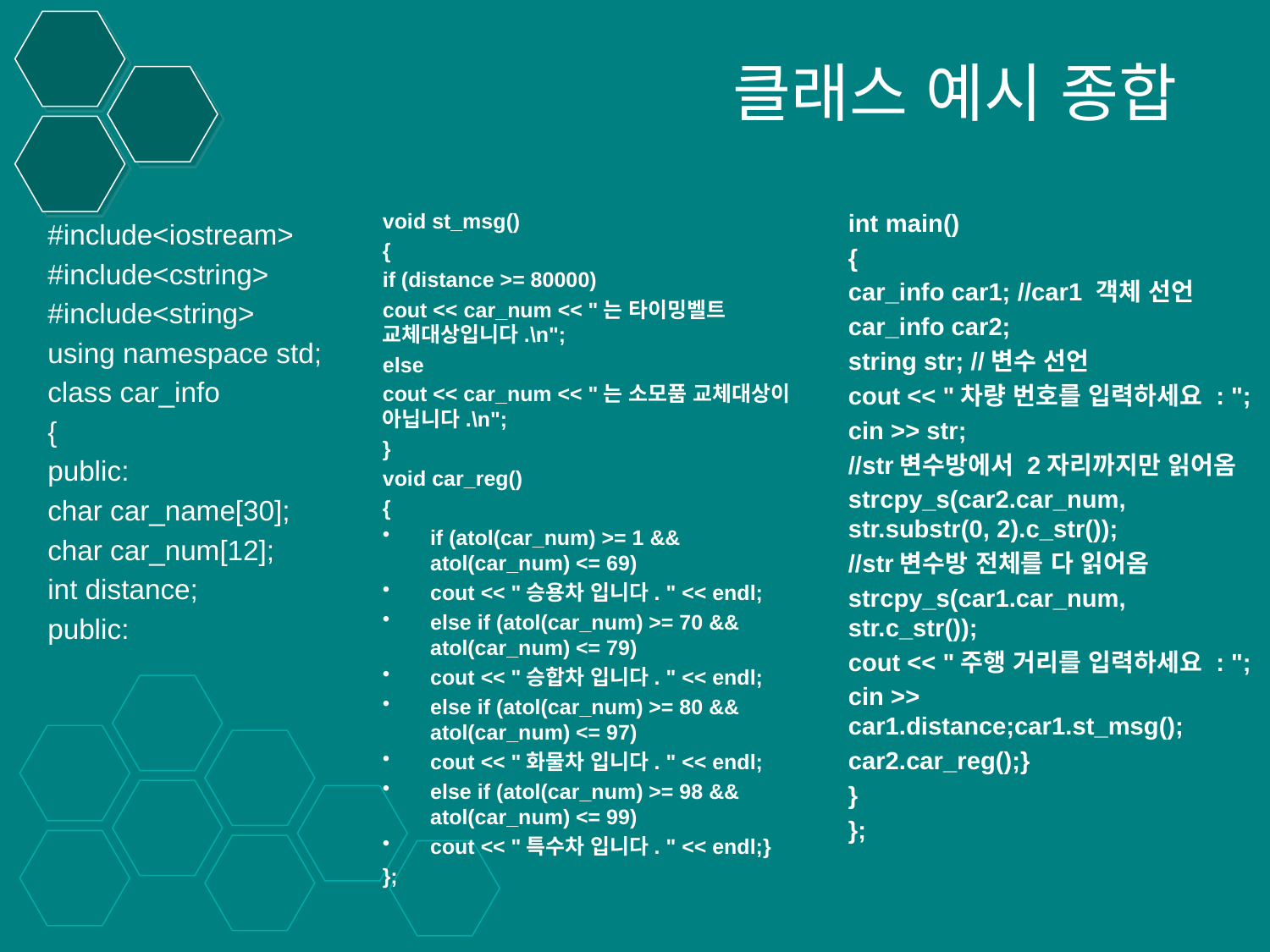

# 클래스 예시 종합

#include<iostream>
#include<cstring>
#include<string>
using namespace std;
class car_info
{
public:
char car_name[30];
char car_num[12];
int distance;
public:
int main()
{
car_info car1; //car1 객체 선언
car_info car2;
string str; //변수 선언
cout << "차량 번호를 입력하세요 : ";
cin >> str;
//str변수방에서 2자리까지만 읽어옴
strcpy_s(car2.car_num, str.substr(0, 2).c_str());
//str변수방 전체를 다 읽어옴
strcpy_s(car1.car_num, str.c_str());
cout << "주행 거리를 입력하세요 : ";
cin >> car1.distance;car1.st_msg();
car2.car_reg();}
}
};
void st_msg()
{
if (distance >= 80000)
cout << car_num << "는 타이밍벨트 교체대상입니다.\n";
else
cout << car_num << "는 소모품 교체대상이 아닙니다.\n";
}
void car_reg()
{
if (atol(car_num) >= 1 && atol(car_num) <= 69)
cout << "승용차 입니다. " << endl;
else if (atol(car_num) >= 70 && atol(car_num) <= 79)
cout << "승합차 입니다. " << endl;
else if (atol(car_num) >= 80 && atol(car_num) <= 97)
cout << "화물차 입니다. " << endl;
else if (atol(car_num) >= 98 && atol(car_num) <= 99)
cout << "특수차 입니다. " << endl;}
};